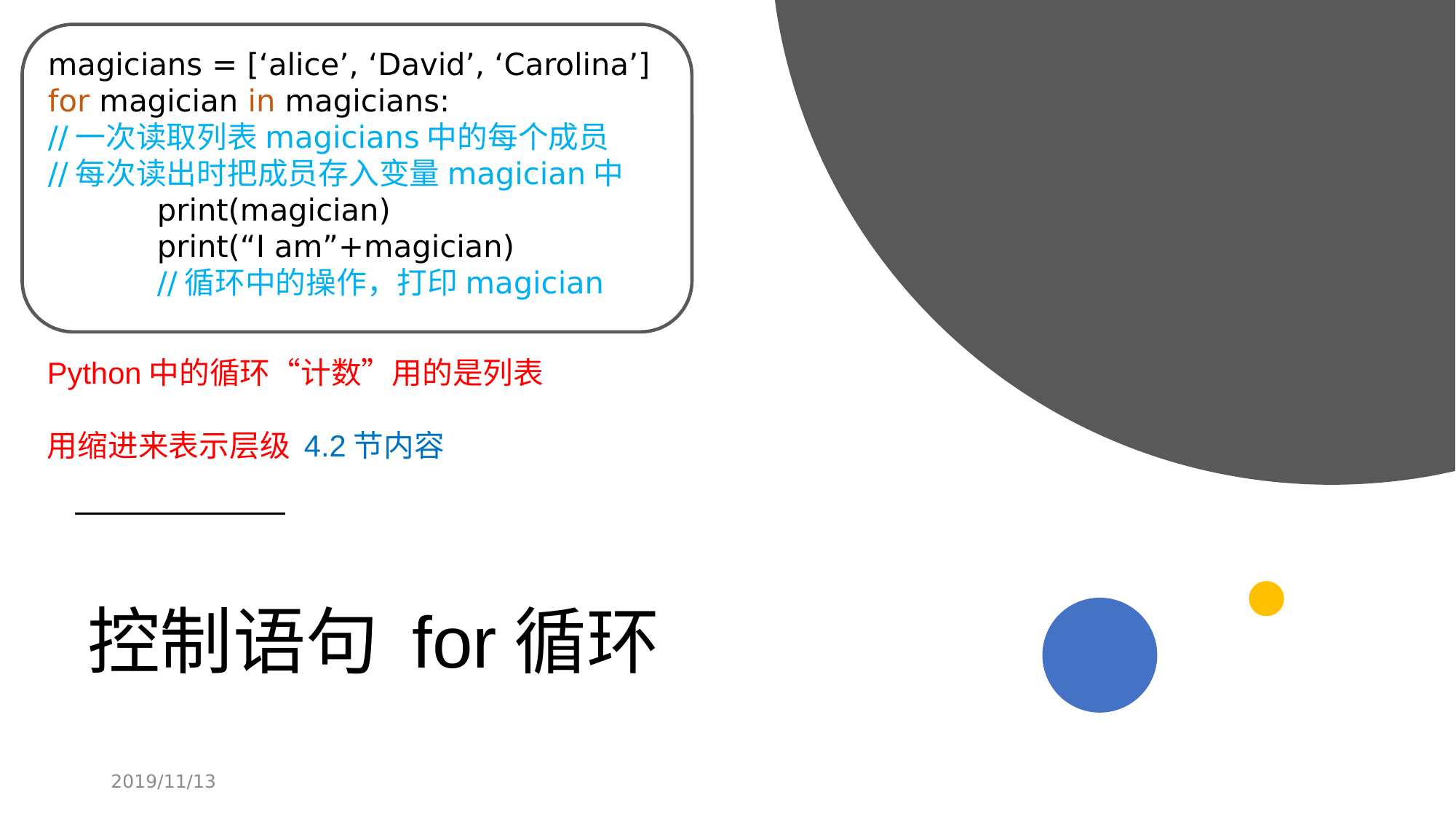

magicians = [‘alice’, ‘David’, ‘Carolina’]
for magician in magicians:
//一次读取列表magicians中的每个成员
//每次读出时把成员存入变量magician中
	print(magician)
	print(“I am”+magician)
	//循环中的操作，打印magician
Python中的循环“计数”用的是列表

用缩进来表示层级 4.2节内容
# 控制语句 for循环

2019/11/13
高级算法语言和程序设计
25